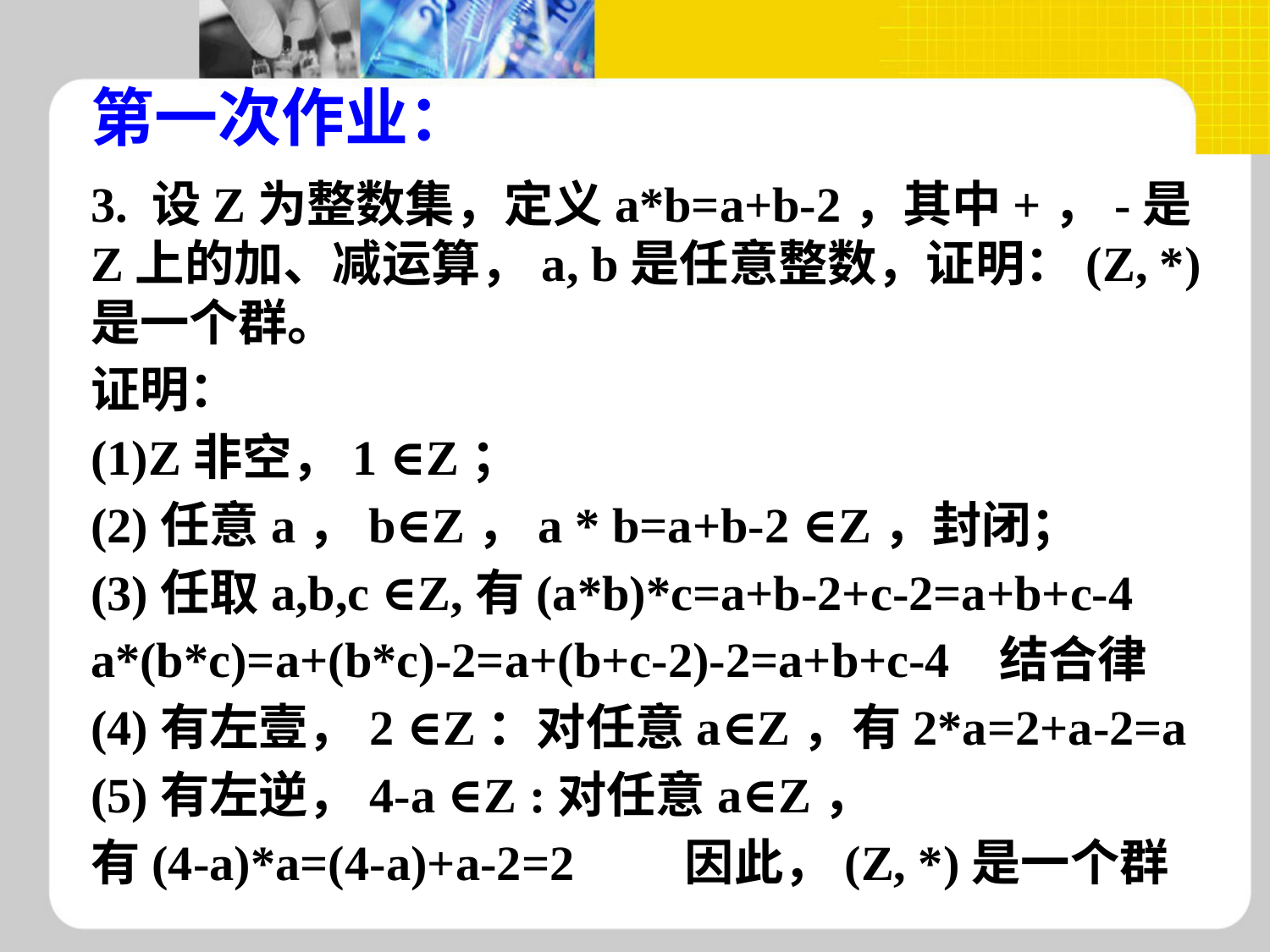

# 第一次作业：
3. 设Z为整数集，定义a*b=a+b-2，其中+，-是Z上的加、减运算，a, b是任意整数，证明：(Z, *)是一个群。
证明：
(1)Z非空，1 ∈Z；
(2)任意a，b∈Z，a * b=a+b-2 ∈Z，封闭；
(3)任取a,b,c ∈Z,有(a*b)*c=a+b-2+c-2=a+b+c-4
a*(b*c)=a+(b*c)-2=a+(b+c-2)-2=a+b+c-4   结合律
(4)有左壹，2 ∈Z：对任意a∈Z，有2*a=2+a-2=a
(5)有左逆，4-a ∈Z :对任意a∈Z，
有(4-a)*a=(4-a)+a-2=2        因此，(Z, *)是一个群